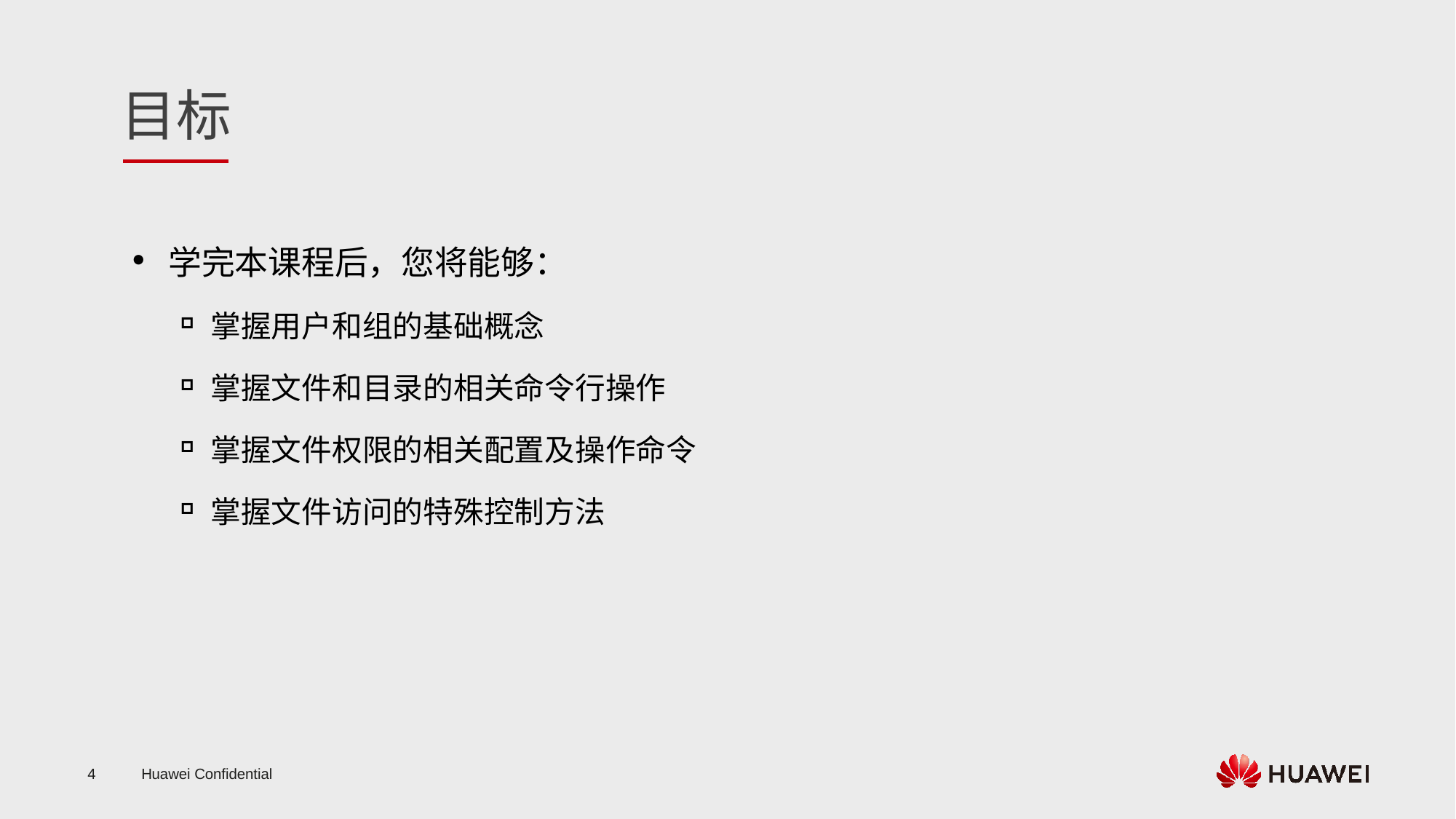

学完本课程后，您将能够：
掌握用户和组的基础概念
掌握文件和目录的相关命令行操作
掌握文件权限的相关配置及操作命令
掌握文件访问的特殊控制方法